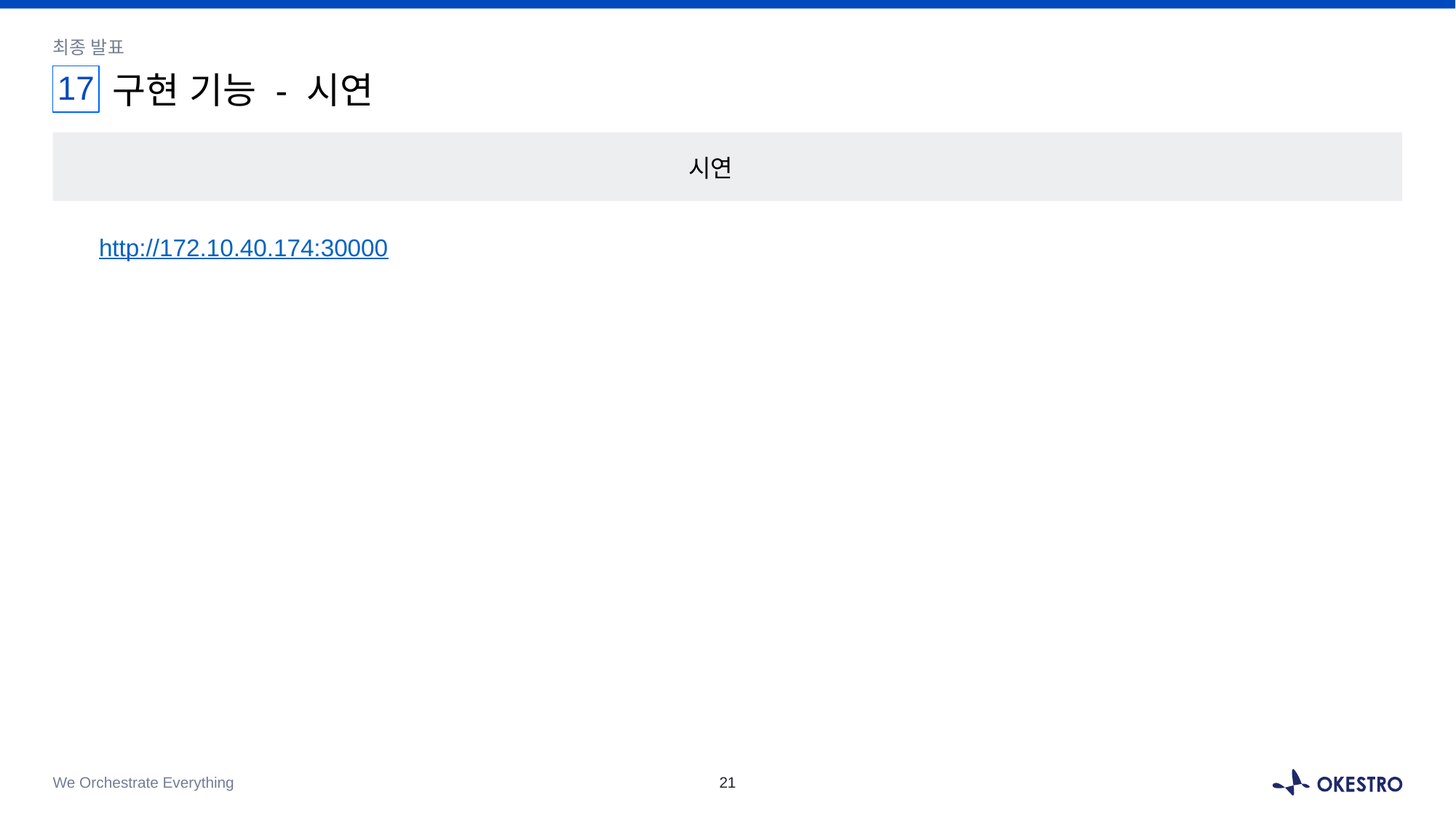

최종 발표
17
# 구현 기능 - 시연
시연
http://172.10.40.174:30000